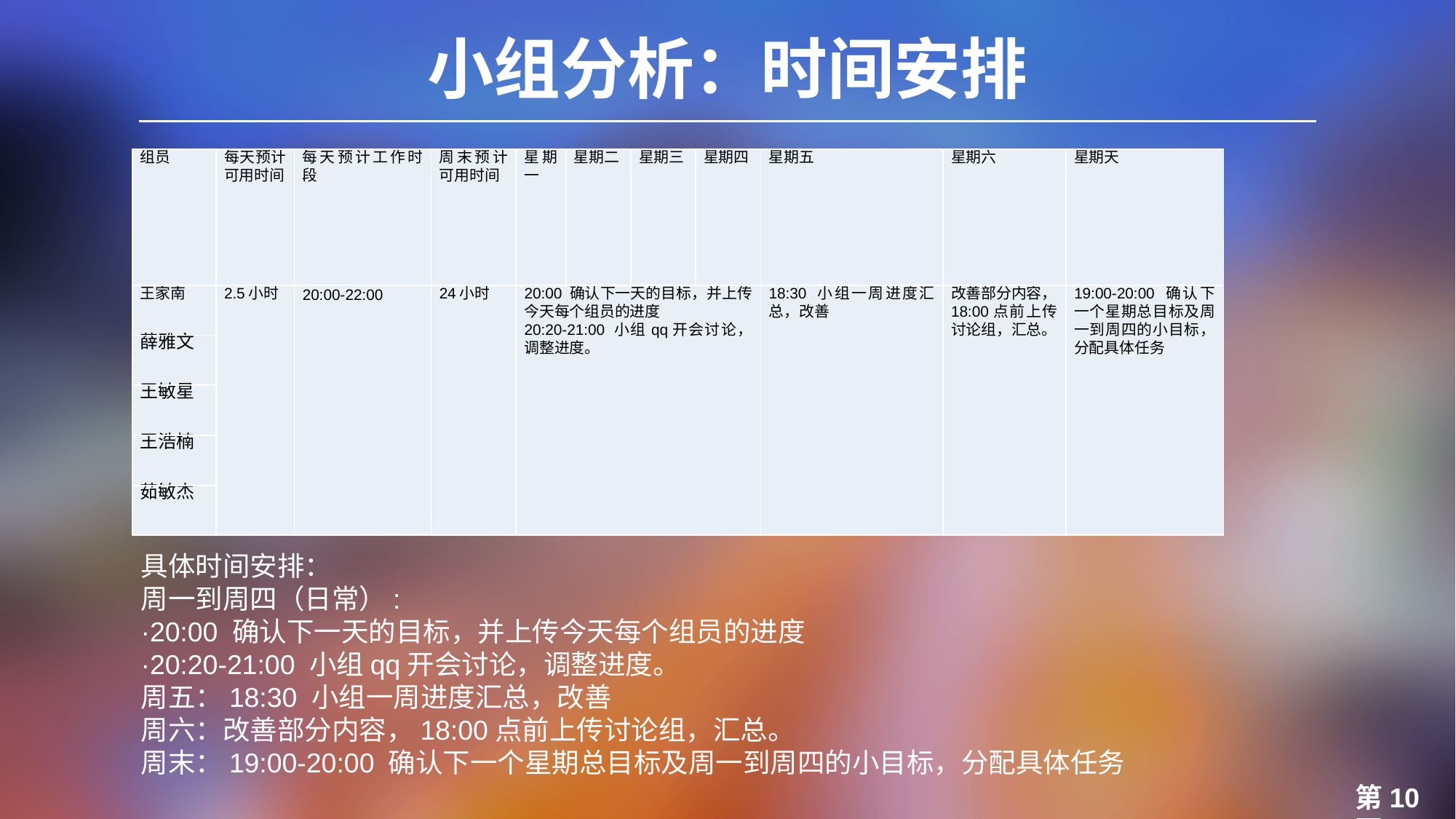

小组分析：时间安排
| 组员 | 每天预计可用时间 | 每天预计工作时段 | 周末预计可用时间 | 星期一 | 星期二 | 星期三 | 星期四 | 星期五 | 星期六 | 星期天 |
| --- | --- | --- | --- | --- | --- | --- | --- | --- | --- | --- |
| 王家南 | 2.5小时 | 20:00-22:00 | 24小时 | 20:00 确认下一天的目标，并上传今天每个组员的进度 20:20-21:00 小组qq开会讨论，调整进度。 |  |  |  | 18:30 小组一周进度汇总，改善 | 改善部分内容，18:00点前上传讨论组，汇总。 | 19:00-20:00 确认下一个星期总目标及周一到周四的小目标，分配具体任务 |
| 薛雅文 |  |  |  |  |  |  |  |  |  |  |
| 王敏星 |  |  |  |  |  |  |  |  |  |  |
| 王浩楠 |  |  |  |  |  |  |  |  |  |  |
| 茹敏杰 |  |  |  |  |  |  |  |  |  |  |
具体时间安排：
周一到周四（日常）:
·20:00 确认下一天的目标，并上传今天每个组员的进度
·20:20-21:00 小组qq开会讨论，调整进度。
周五：18:30 小组一周进度汇总，改善
周六：改善部分内容，18:00点前上传讨论组，汇总。
周末：19:00-20:00 确认下一个星期总目标及周一到周四的小目标，分配具体任务

第10页